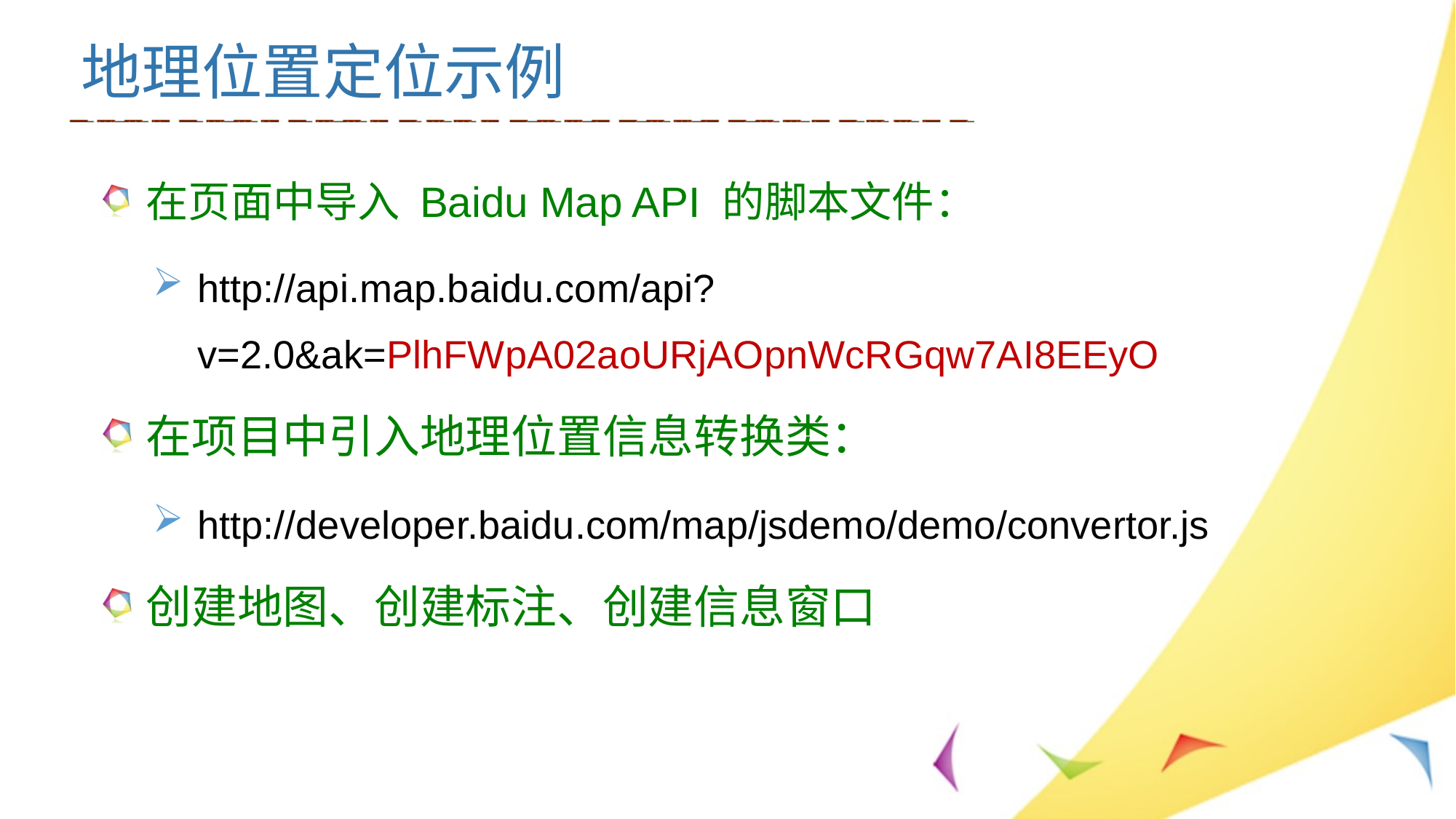

地理位置定位示例

在页面中导入 Baidu Map API 的脚本文件：
http://api.map.baidu.com/api?v=2.0&ak=PlhFWpA02aoURjAOpnWcRGqw7AI8EEyO
在项目中引入地理位置信息转换类：
http://developer.baidu.com/map/jsdemo/demo/convertor.js
创建地图、创建标注、创建信息窗口